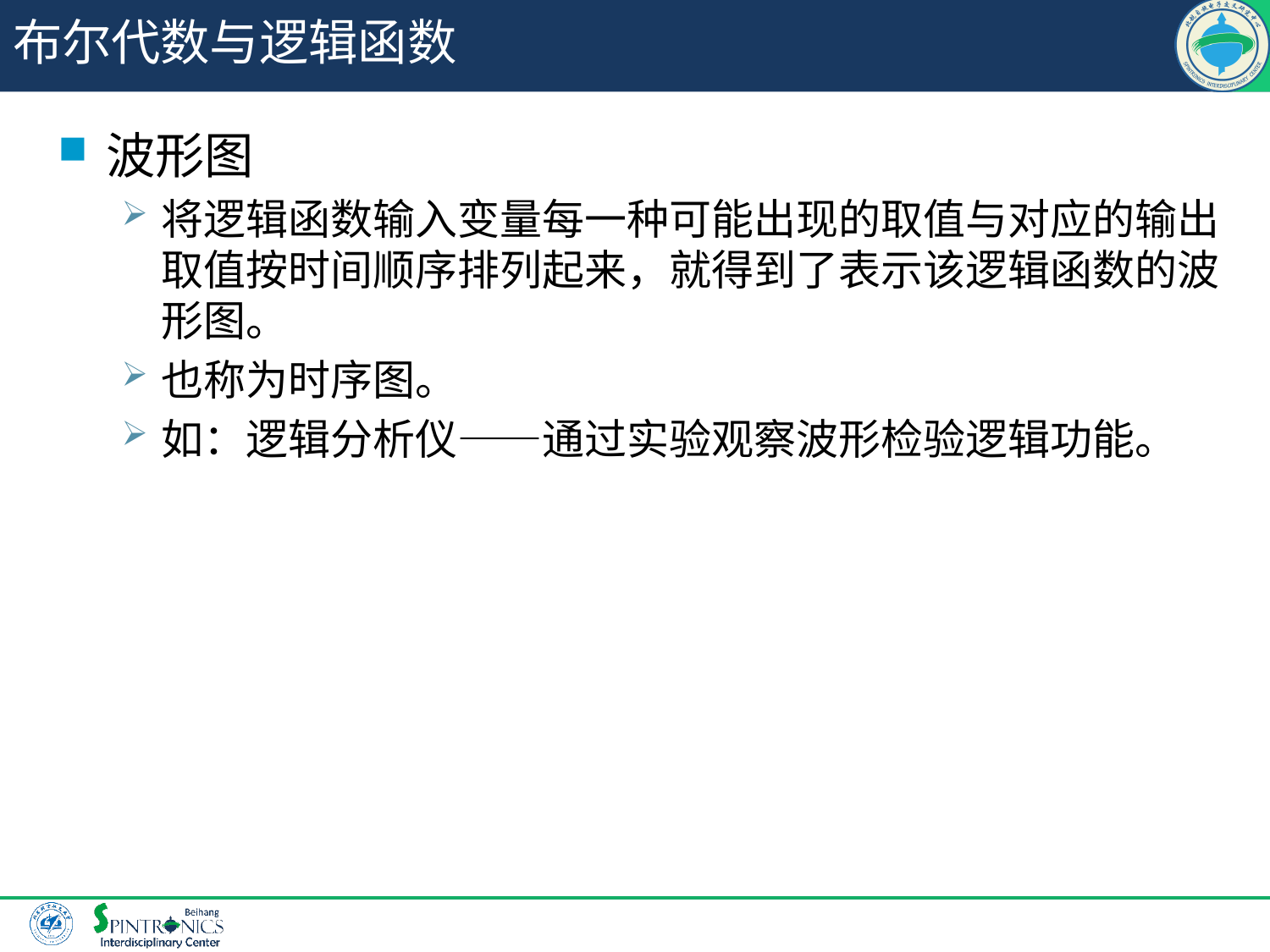

# 布尔代数与逻辑函数
波形图
将逻辑函数输入变量每一种可能出现的取值与对应的输出取值按时间顺序排列起来，就得到了表示该逻辑函数的波形图。
也称为时序图。
如：逻辑分析仪——通过实验观察波形检验逻辑功能。
36